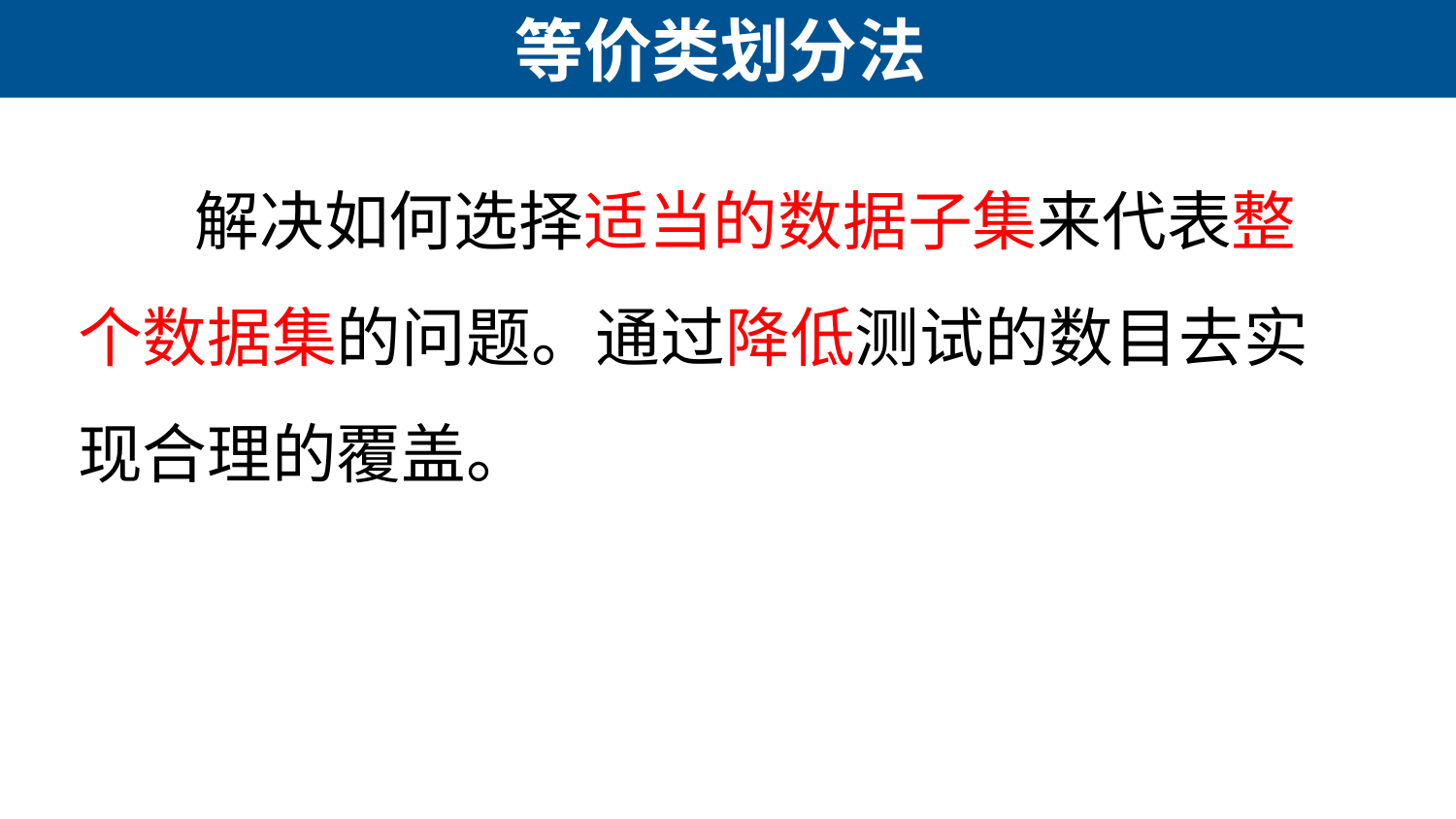

# 等价类划分法
       解决如何选择适当的数据子集来代表整个数据集的问题。通过降低测试的数目去实现合理的覆盖。